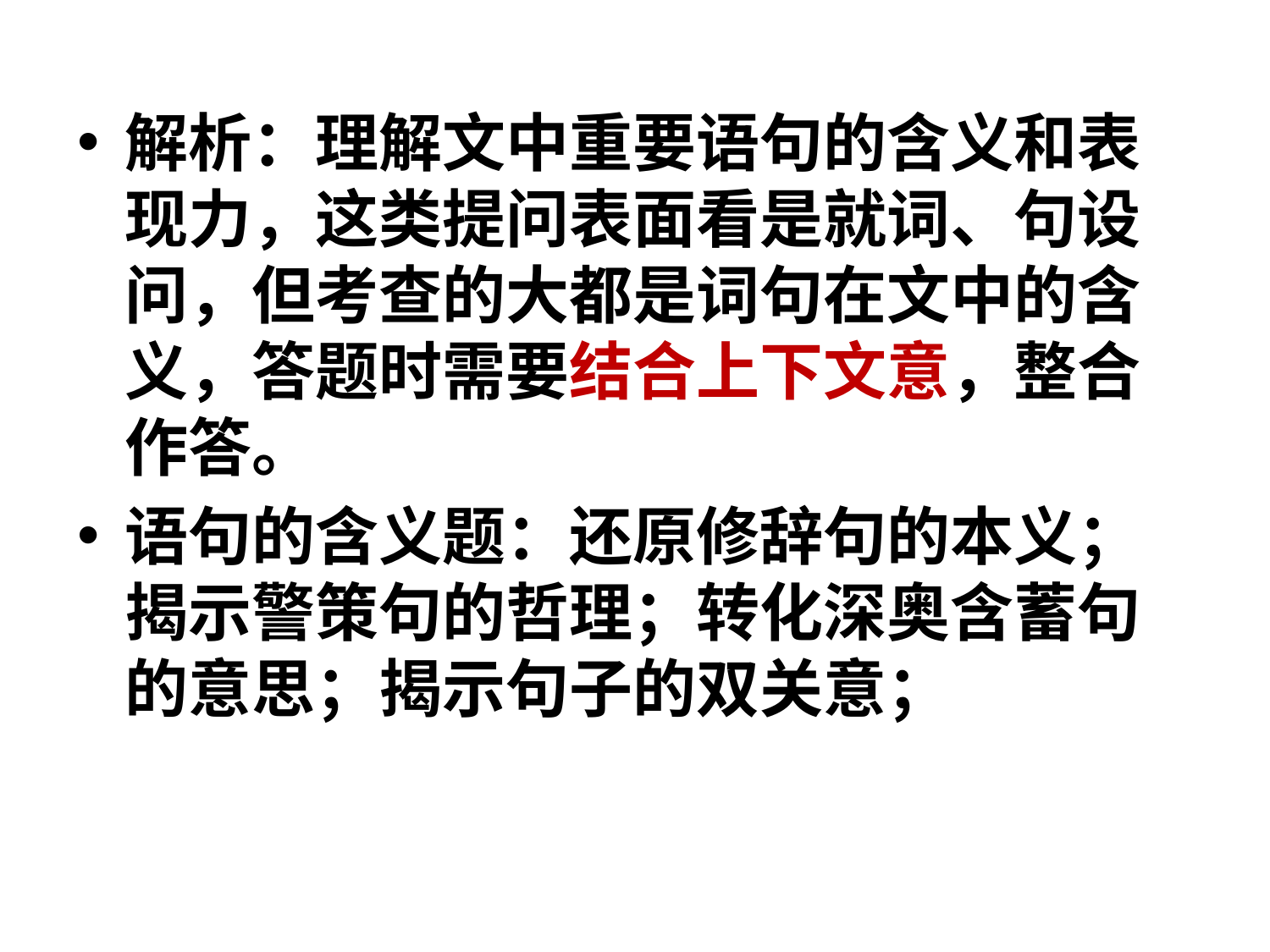

解析：理解文中重要语句的含义和表现力，这类提问表面看是就词、句设问，但考查的大都是词句在文中的含义，答题时需要结合上下文意，整合作答。
语句的含义题：还原修辞句的本义；揭示警策句的哲理；转化深奥含蓄句的意思；揭示句子的双关意；